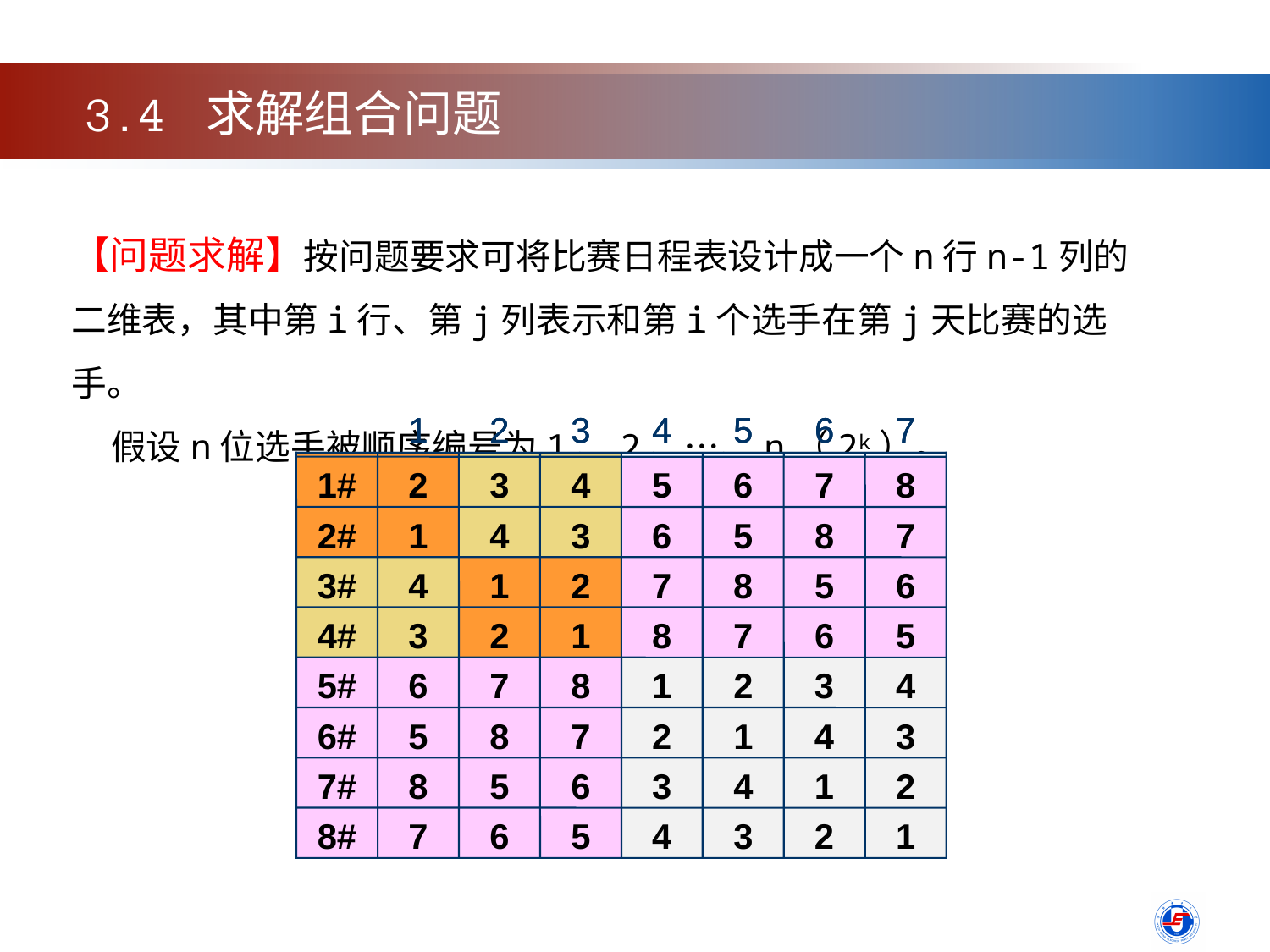

3.4 求解组合问题
【问题求解】按问题要求可将比赛日程表设计成一个n行n-1列的二维表，其中第i行、第j列表示和第i个选手在第j天比赛的选手。
    假设n位选手被顺序编号为1、2、…、n（2k）。

1

2

3

4

5

6

7

1#

2

2#

1

3#

4

4#

3

5#

6

6#

5

7#

8

8#

7

1

2

3

4

5

6

7

1#

2

3

4

2#

1
4
3

3#

4
1
2

4#

3
2
1

5#

6
7
8

6#

5
8
7

7#

8
5
6

8#

7
6
5

1

2

3

4

5

6

7

1#

2

3

4

5

6

7

8

2#

1
4
3
6
5
8
7
3#

4
1
2
7
8
5
6
4#

3
2
1
8
7
6
5
5#

6
7
8
1
2
3
4
6#

5
8
7
2
1
4
3
7#

8
5
6
3
4
1
2
8#

7
6
5
4
3
2
1